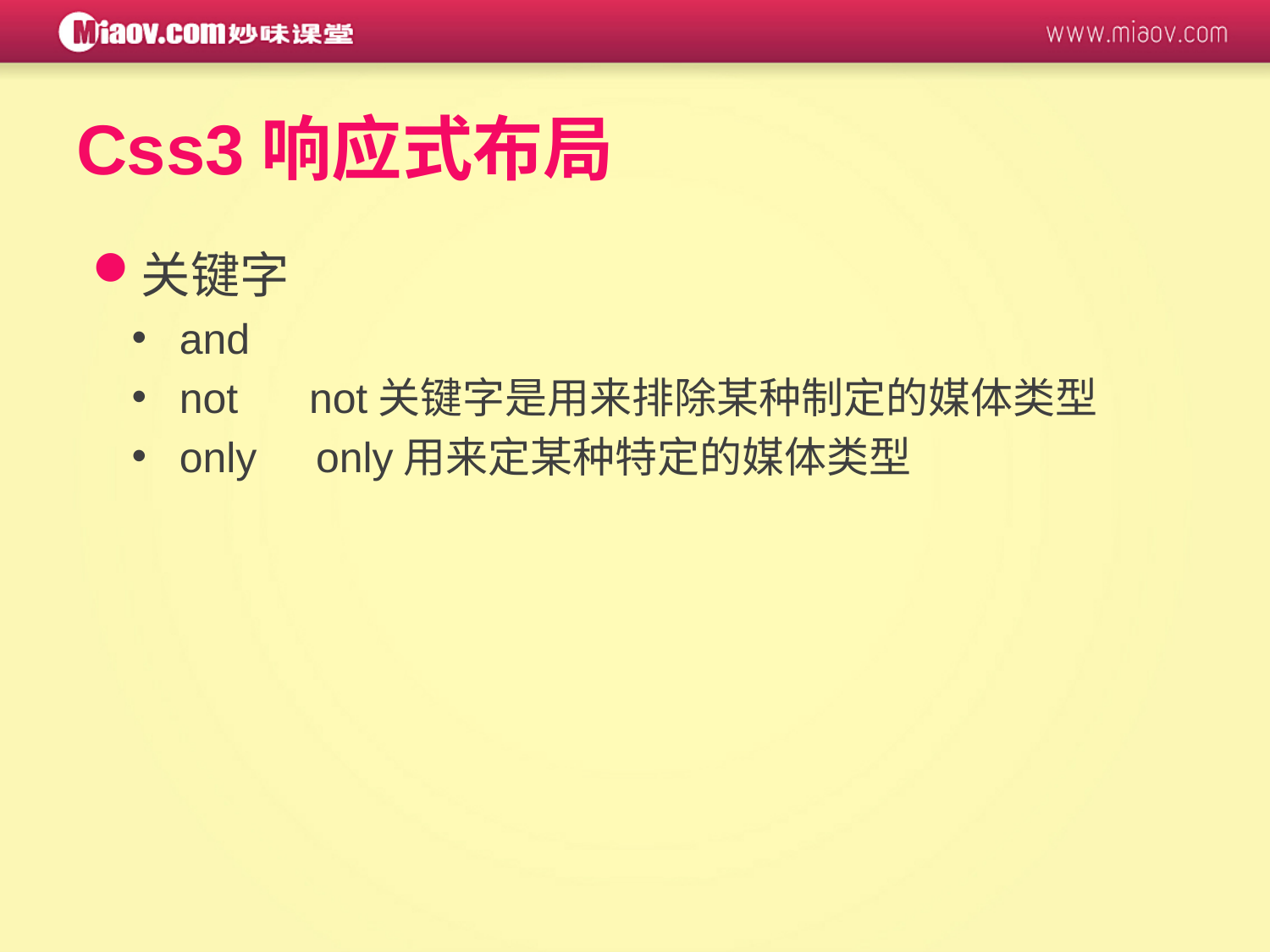

# Css3响应式布局
关键字
and
not      not关键字是用来排除某种制定的媒体类型
only     only用来定某种特定的媒体类型